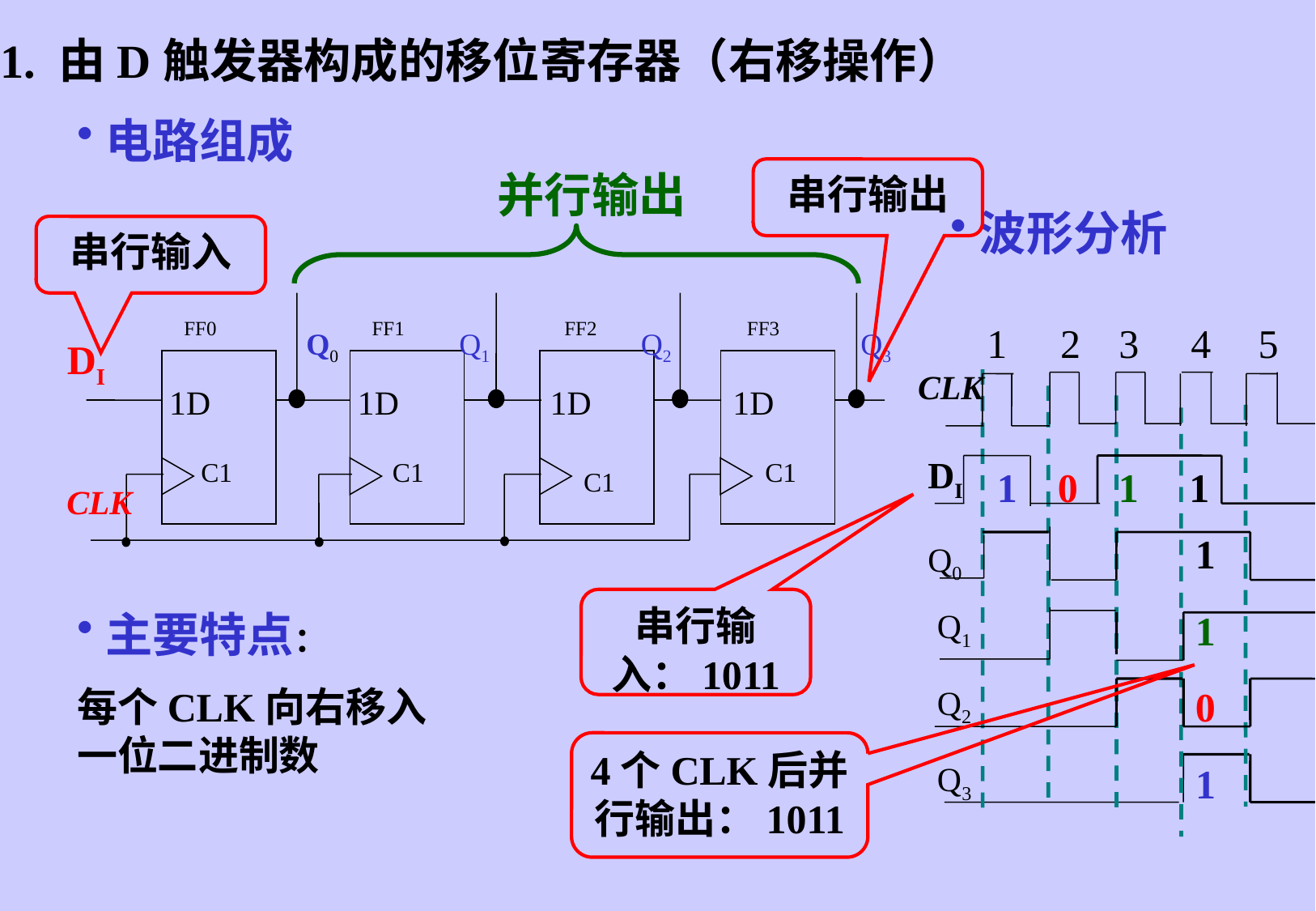

1. 由D触发器构成的移位寄存器（右移操作）
电路组成
并行输出
串行输出
波形分析
串行输入

FF0
FF1
FF2
FF3
Q0
Q1
Q2
Q3
DI

1D
1D
1D
1D

C1
C1
C1
C1

 CLK
1
2
3
4
5
CLK

DI

1    0    1     1
1
1
0
1

Q0

串行输入：1011
主要特点：
每个CLK向右移入一位二进制数
Q1

Q2

4个CLK后并行输出：1011
Q3